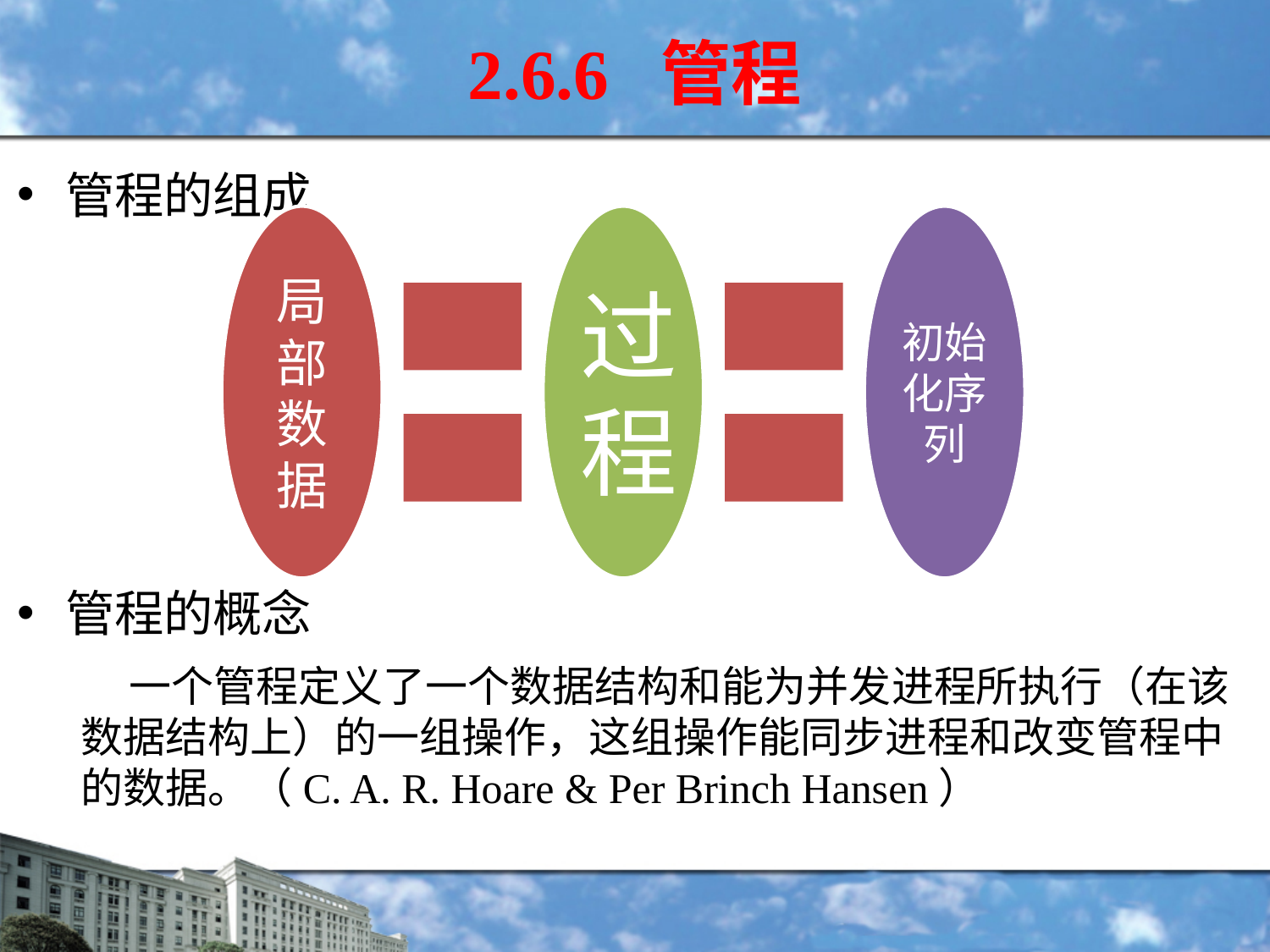

2.6.6  管程
管程的组成

局部
数据
过程
初始化序列
管程的概念
    一个管程定义了一个数据结构和能为并发进程所执行（在该数据结构上）的一组操作，这组操作能同步进程和改变管程中的数据。（C. A. R. Hoare & Per Brinch Hansen）